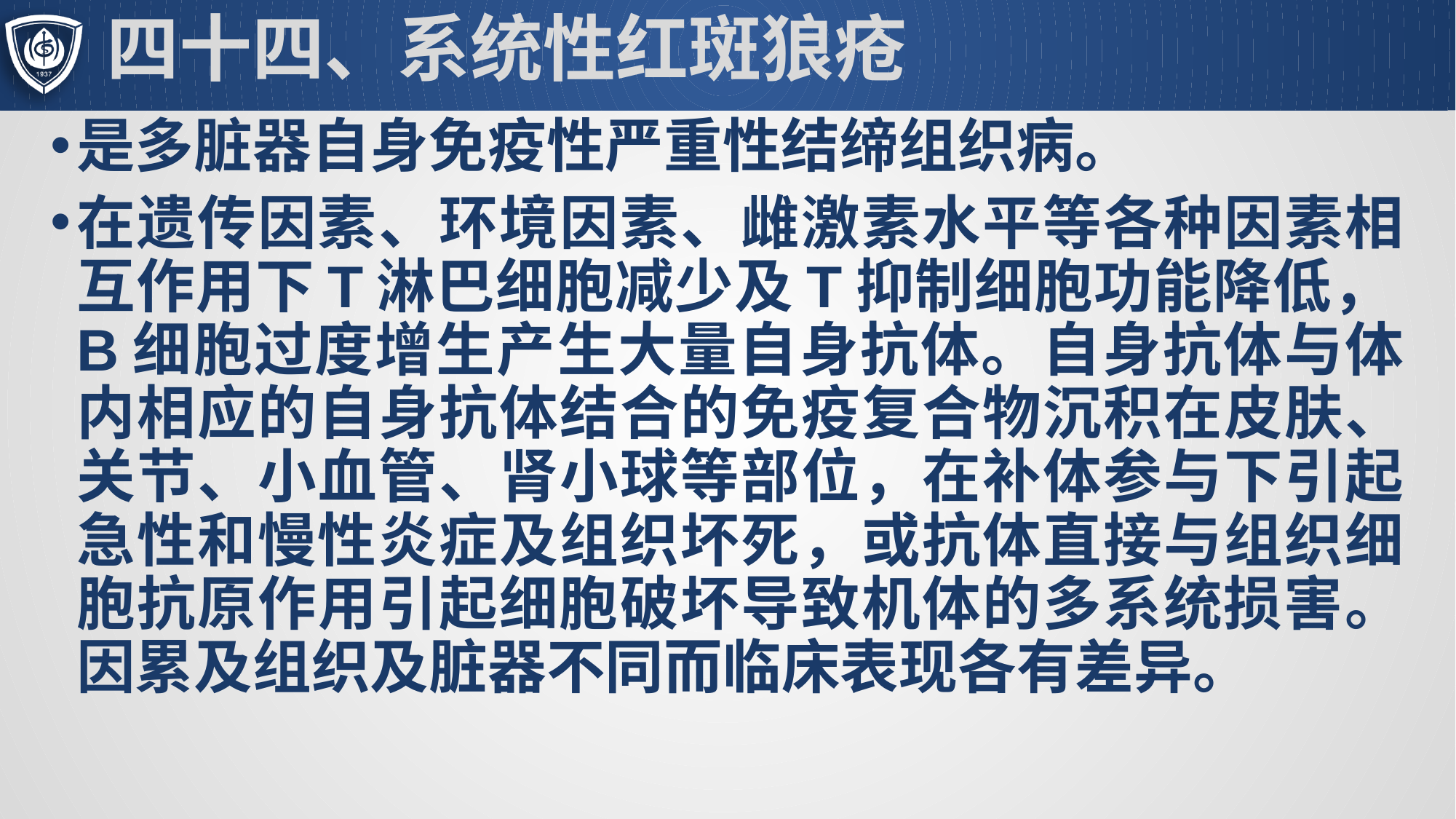

# 四十四、系统性红斑狼疮
是多脏器自身免疫性严重性结缔组织病。
在遗传因素、环境因素、雌激素水平等各种因素相互作用下T淋巴细胞减少及T抑制细胞功能降低，B细胞过度增生产生大量自身抗体。自身抗体与体内相应的自身抗体结合的免疫复合物沉积在皮肤、关节、小血管、肾小球等部位，在补体参与下引起急性和慢性炎症及组织坏死，或抗体直接与组织细胞抗原作用引起细胞破坏导致机体的多系统损害。因累及组织及脏器不同而临床表现各有差异。